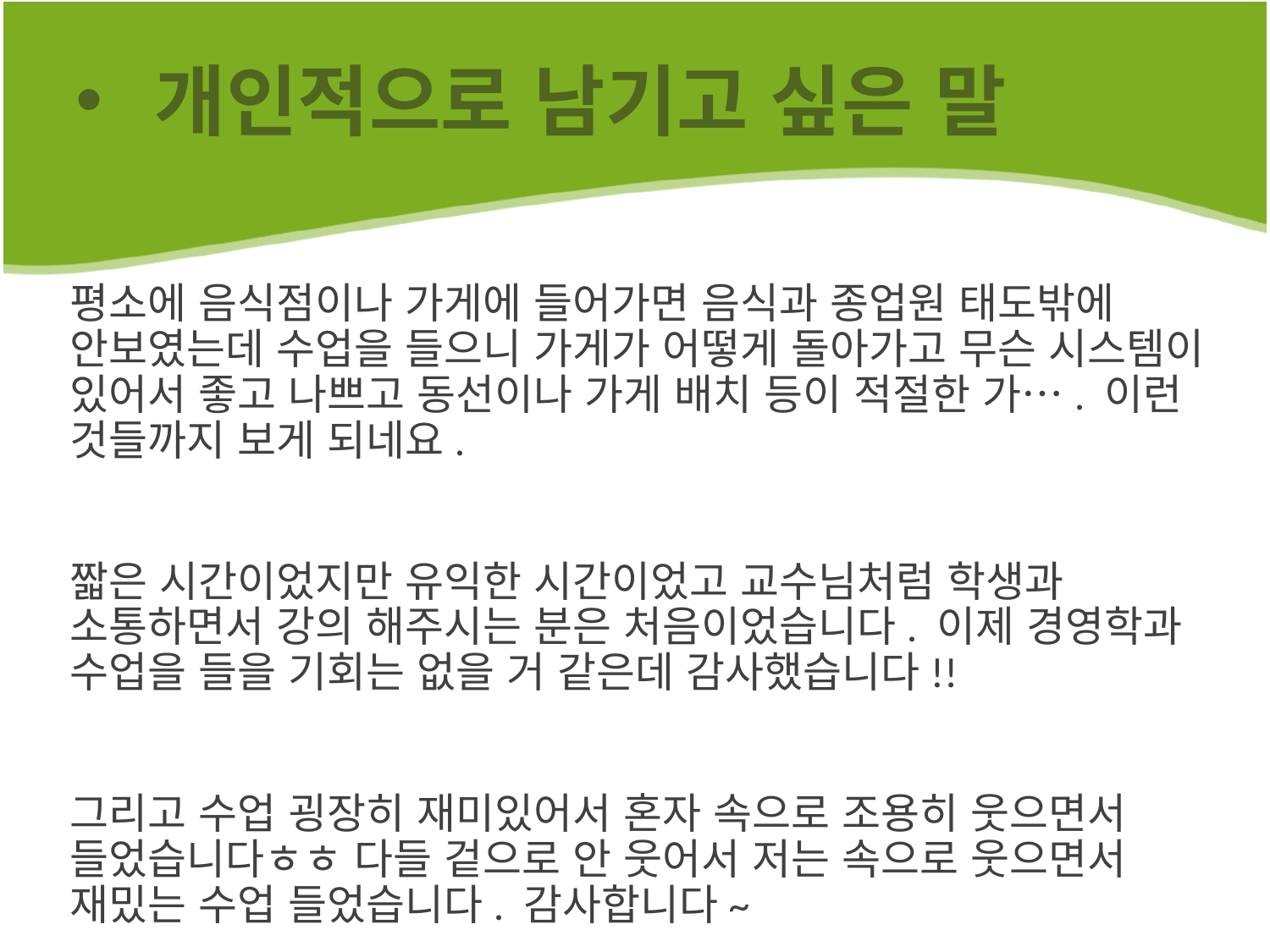

개인적으로 남기고 싶은 말
평소에 음식점이나 가게에 들어가면 음식과 종업원 태도밖에 안보였는데 수업을 들으니 가게가 어떻게 돌아가고 무슨 시스템이 있어서 좋고 나쁘고 동선이나 가게 배치 등이 적절한 가…. 이런 것들까지 보게 되네요.

짧은 시간이었지만 유익한 시간이었고 교수님처럼 학생과 소통하면서 강의 해주시는 분은 처음이었습니다. 이제 경영학과 수업을 들을 기회는 없을 거 같은데 감사했습니다!!

그리고 수업 굉장히 재미있어서 혼자 속으로 조용히 웃으면서 들었습니다ㅎㅎ 다들 겉으로 안 웃어서 저는 속으로 웃으면서 재밌는 수업 들었습니다. 감사합니다~
모든 사회 및 자연현상을 나타내주는 의미를 가진 수치!!